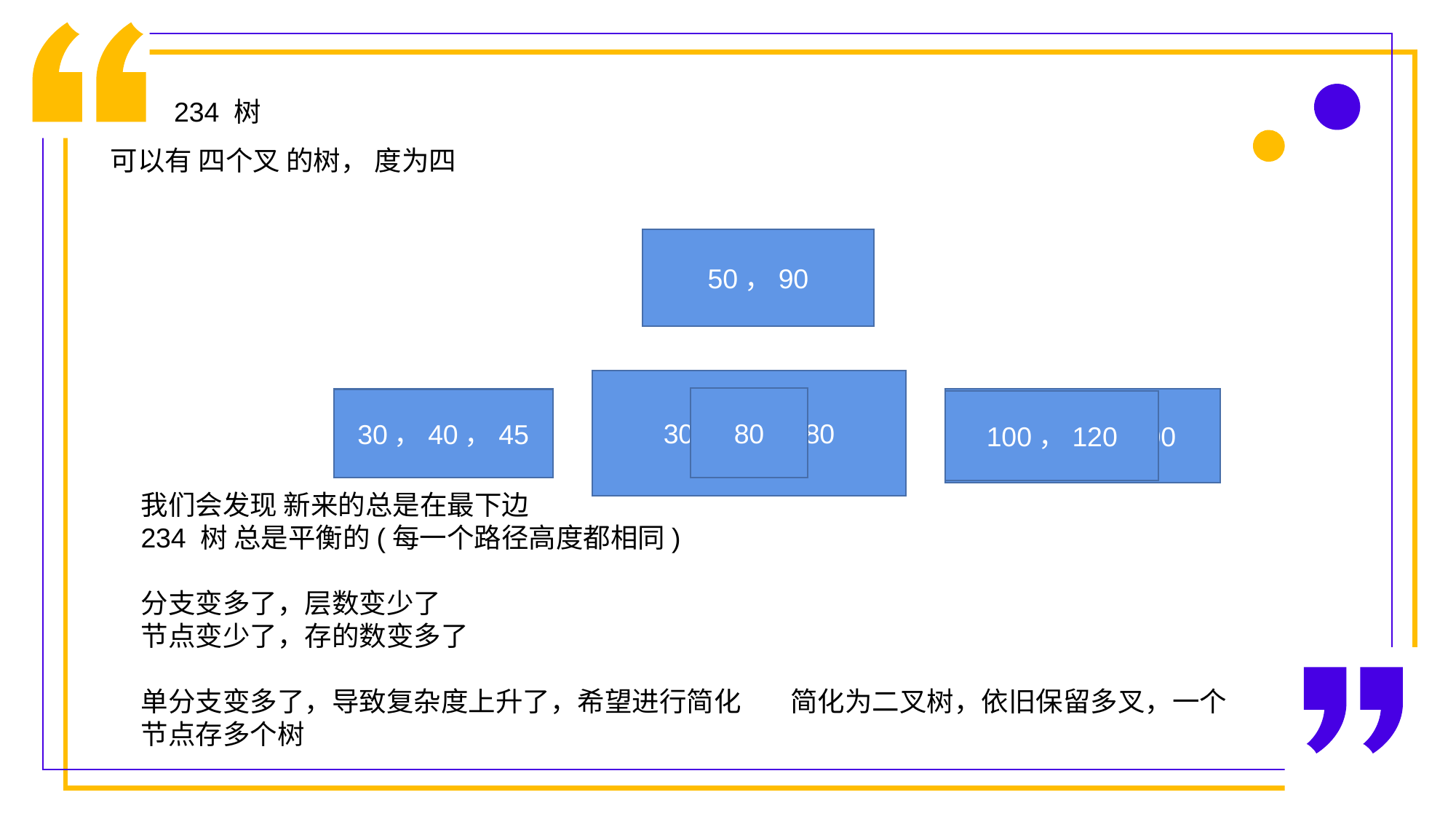

234 树

可以有 四个叉 的树， 度为四
50，90
50
30，50，80
80
30，40，45
30，40
80
80，90，100
100，120
我们会发现 新来的总是在最下边
234 树 总是平衡的(每一个路径高度都相同)

分支变多了，层数变少了
节点变少了，存的数变多了

单分支变多了，导致复杂度上升了，希望进行简化        简化为二叉树，依旧保留多叉，一个节点存多个树